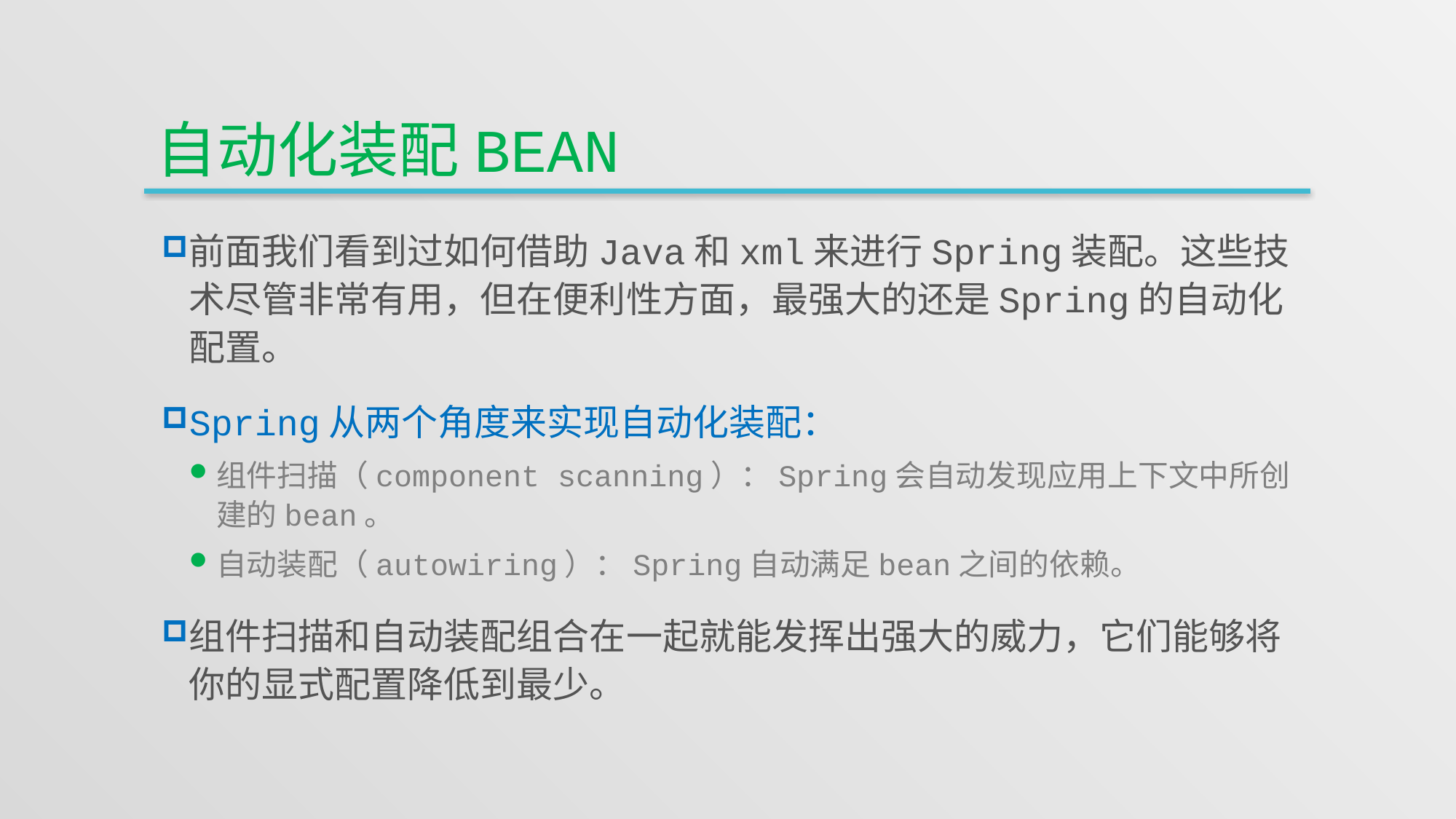

# 自动化装配bean
前面我们看到过如何借助Java和xml来进行Spring装配。这些技术尽管非常有用，但在便利性方面，最强大的还是Spring的自动化配置。
Spring从两个角度来实现自动化装配：
组件扫描（component scanning）：Spring会自动发现应用上下文中所创建的bean。
自动装配（autowiring）：Spring自动满足bean之间的依赖。
组件扫描和自动装配组合在一起就能发挥出强大的威力，它们能够将你的显式配置降低到最少。